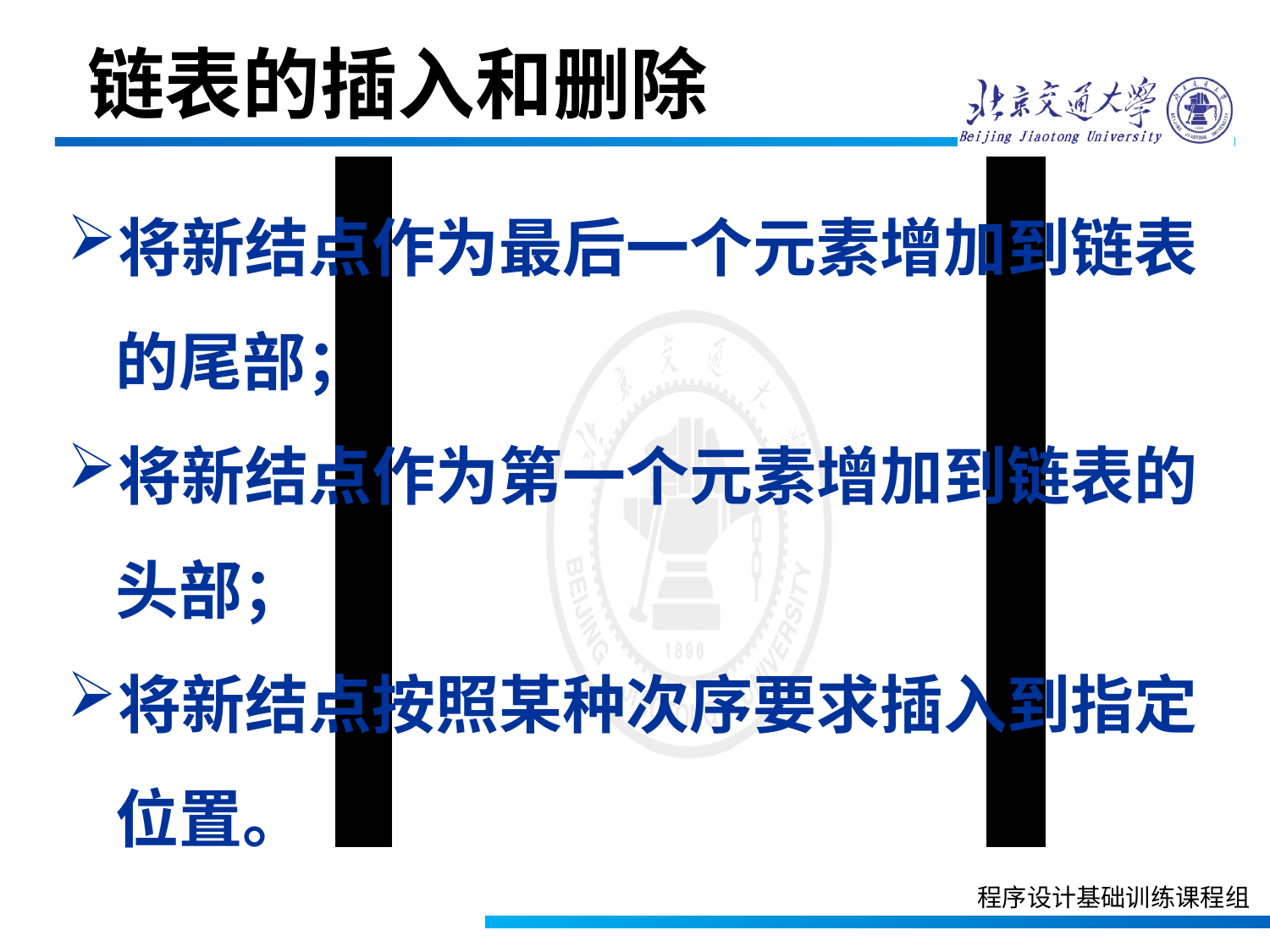

链表的插入和删除
将新结点作为最后一个元素增加到链表的尾部；
将新结点作为第一个元素增加到链表的头部；
将新结点按照某种次序要求插入到指定位置。
程序设计基础训练课程组